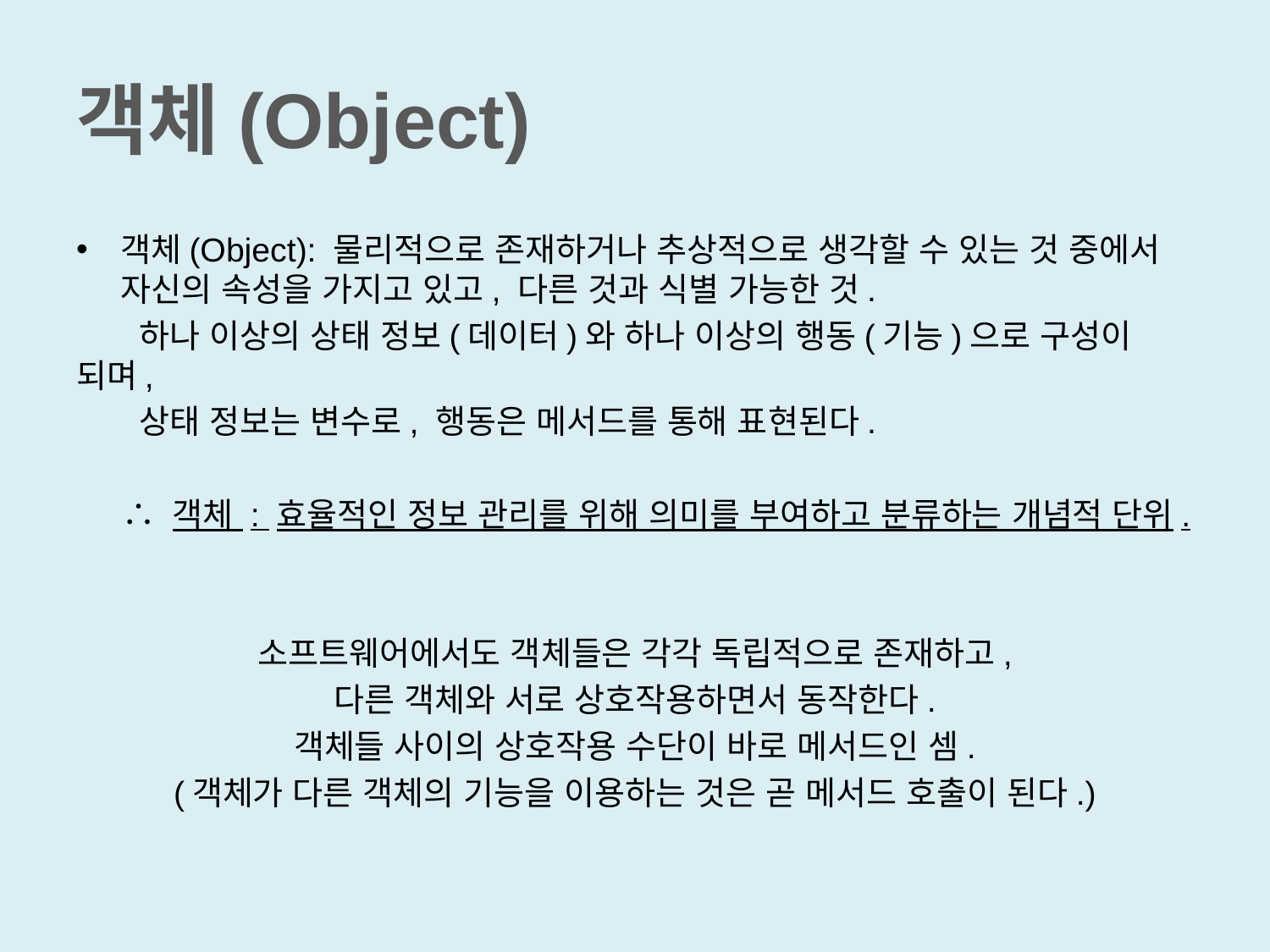

# 객체(Object)
객체(Object): 물리적으로 존재하거나 추상적으로 생각할 수 있는 것 중에서 자신의 속성을 가지고 있고, 다른 것과 식별 가능한 것.
      하나 이상의 상태 정보(데이터)와 하나 이상의 행동(기능)으로 구성이 되며,
      상태 정보는 변수로, 행동은 메서드를 통해 표현된다.

     ∴ 객체 : 효율적인 정보 관리를 위해 의미를 부여하고 분류하는 개념적 단위.

소프트웨어에서도 객체들은 각각 독립적으로 존재하고,
다른 객체와 서로 상호작용하면서 동작한다.
객체들 사이의 상호작용 수단이 바로 메서드인 셈.
(객체가 다른 객체의 기능을 이용하는 것은 곧 메서드 호출이 된다.)